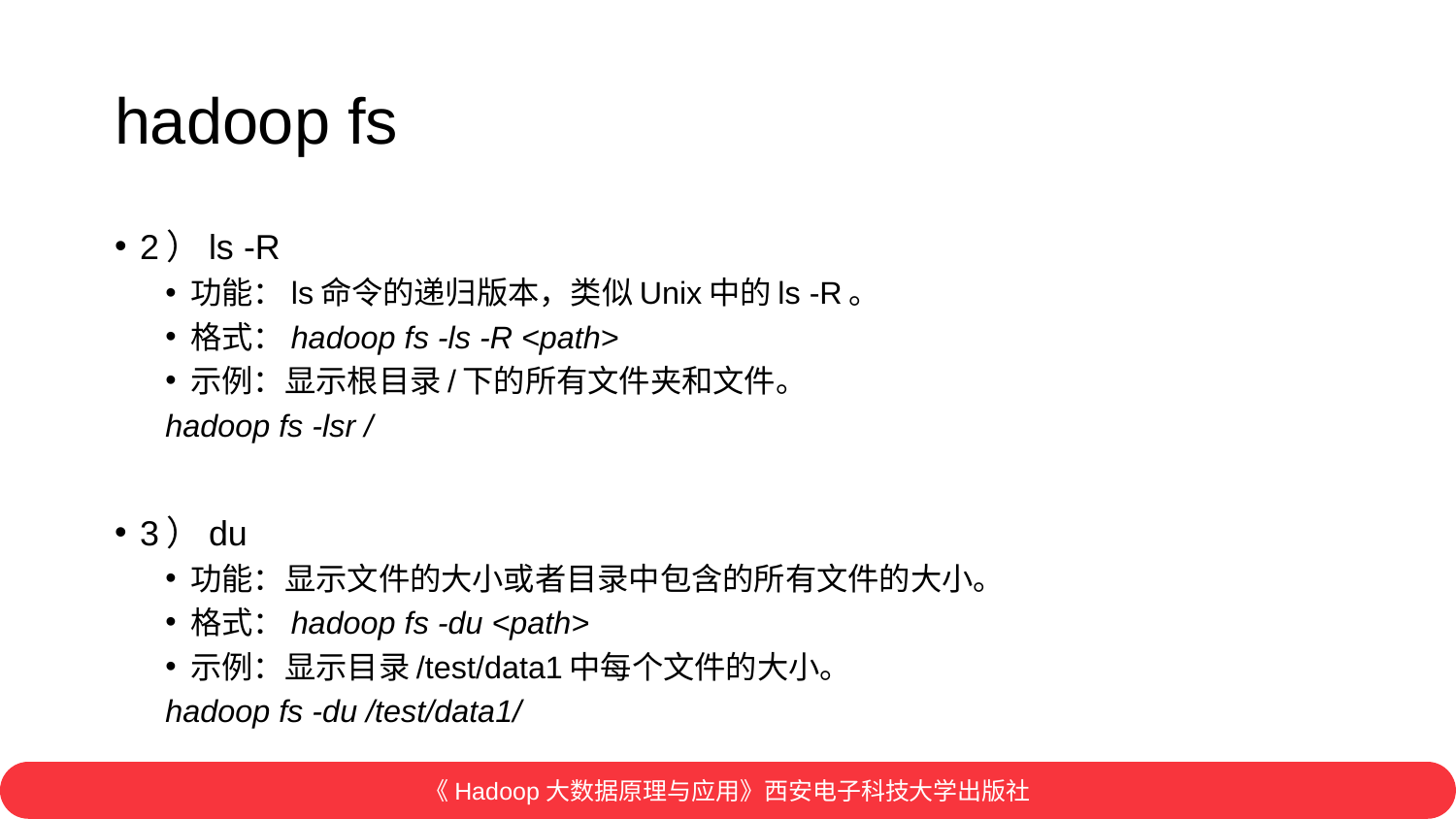

# hadoop fs
2）ls -R
功能：ls命令的递归版本，类似Unix中的ls -R。
格式：hadoop fs -ls -R <path>
示例：显示根目录/下的所有文件夹和文件。
hadoop fs -lsr /

3）du
功能：显示文件的大小或者目录中包含的所有文件的大小。
格式：hadoop fs -du <path>
示例：显示目录/test/data1中每个文件的大小。
hadoop fs -du /test/data1/